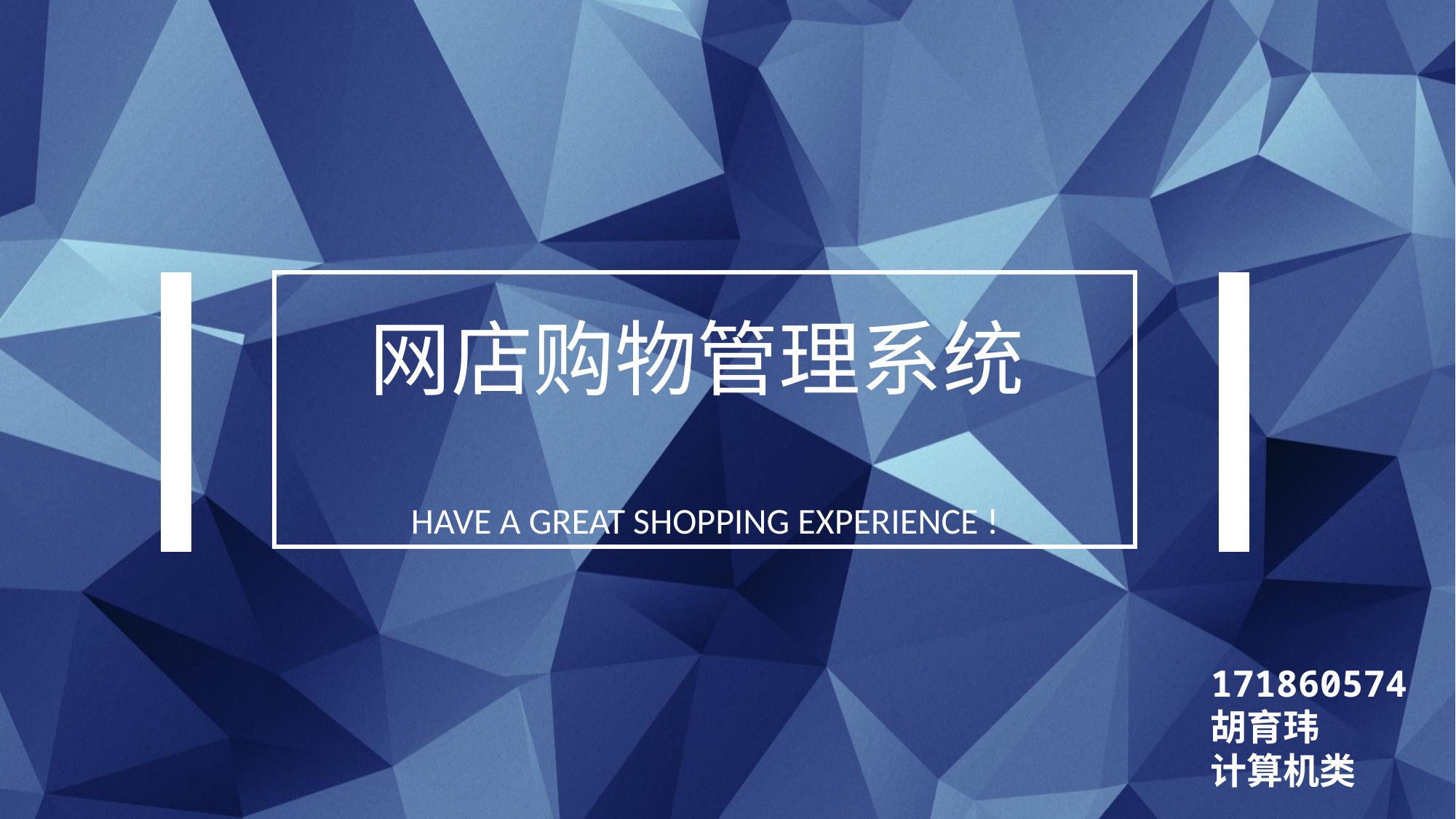

网店购物管理系统
HAVE A GREAT SHOPPING EXPERIENCE !
171860574
胡育玮
计算机类